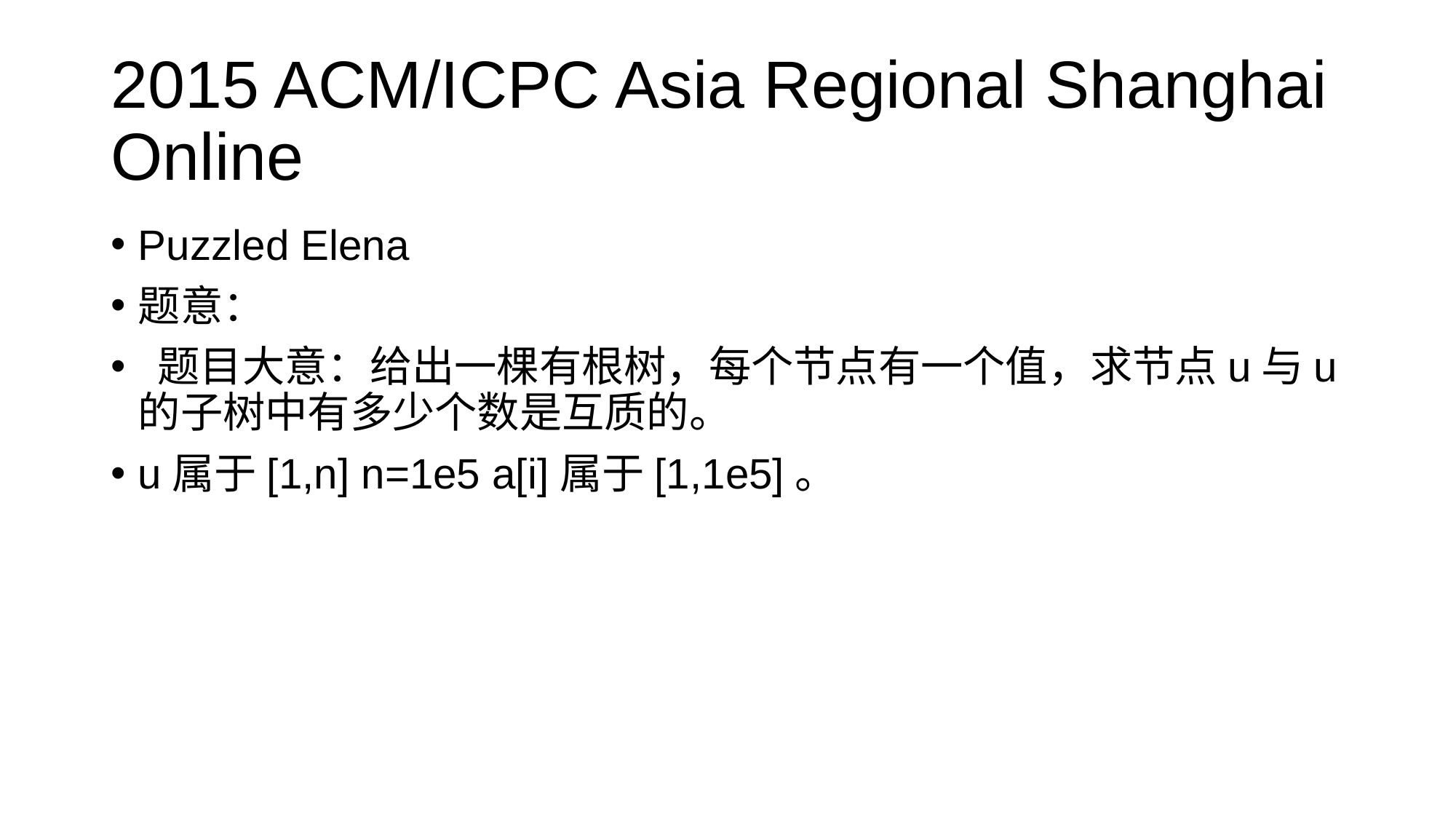

# 2015 ACM/ICPC Asia Regional Shanghai Online
Puzzled Elena
题意：
 题目大意：给出一棵有根树，每个节点有一个值，求节点u与u的子树中有多少个数是互质的。
u属于[1,n] n=1e5 a[i]属于[1,1e5]。